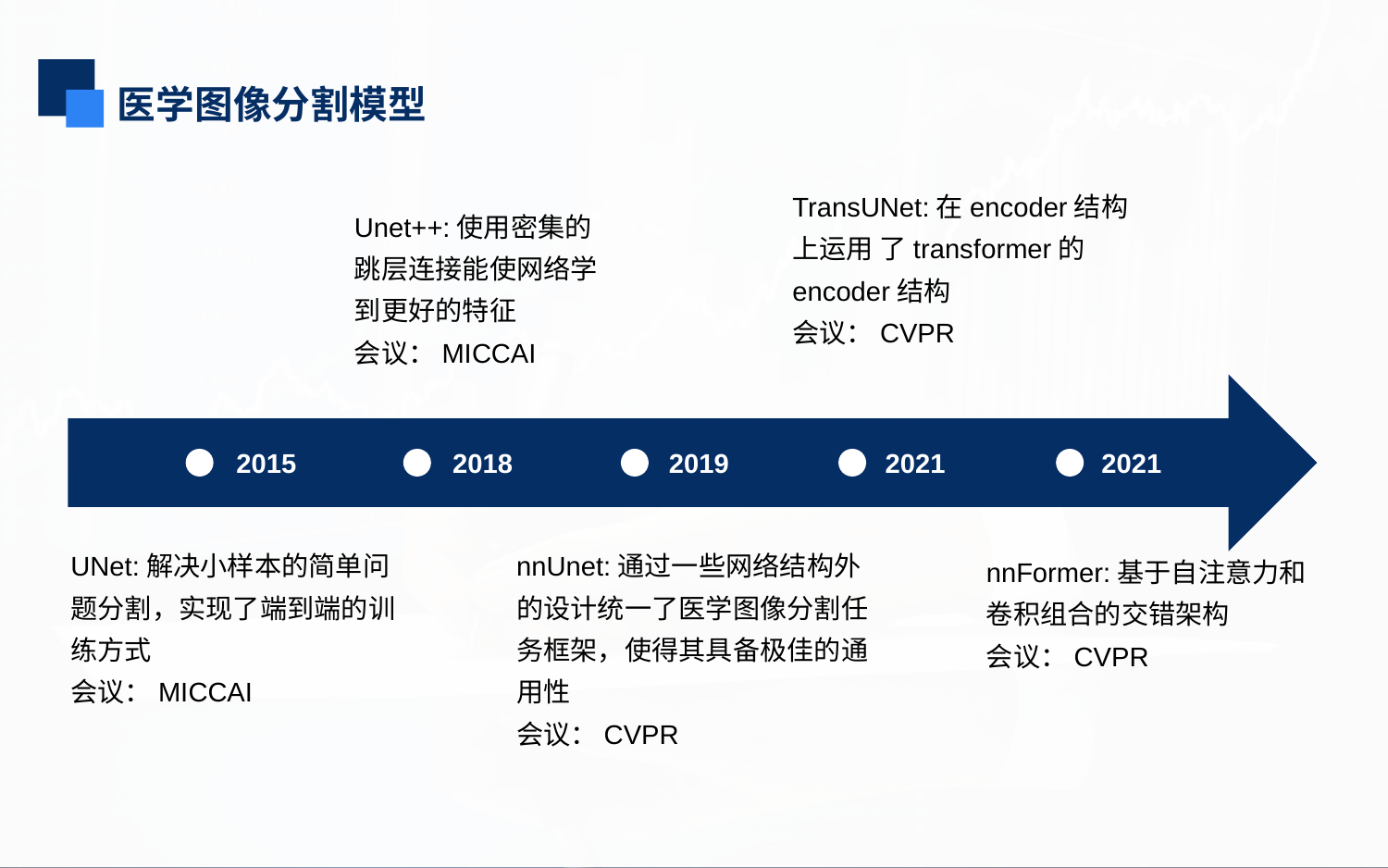

医学图像分割模型

TransUNet:在encoder结构上运用 了transformer的encoder结构
会议：CVPR

Unet++:使用密集的跳层连接能使网络学到更好的特征
会议：MICCAI

2015
2018
2019
2021
2021

UNet:解决小样本的简单问题分割，实现了端到端的训练方式
会议：MICCAI
nnUnet:通过一些网络结构外的设计统一了医学图像分割任务框架，使得其具备极佳的通用性
会议：CVPR

nnFormer:基于自注意力和卷积组合的交错架构
会议：CVPR